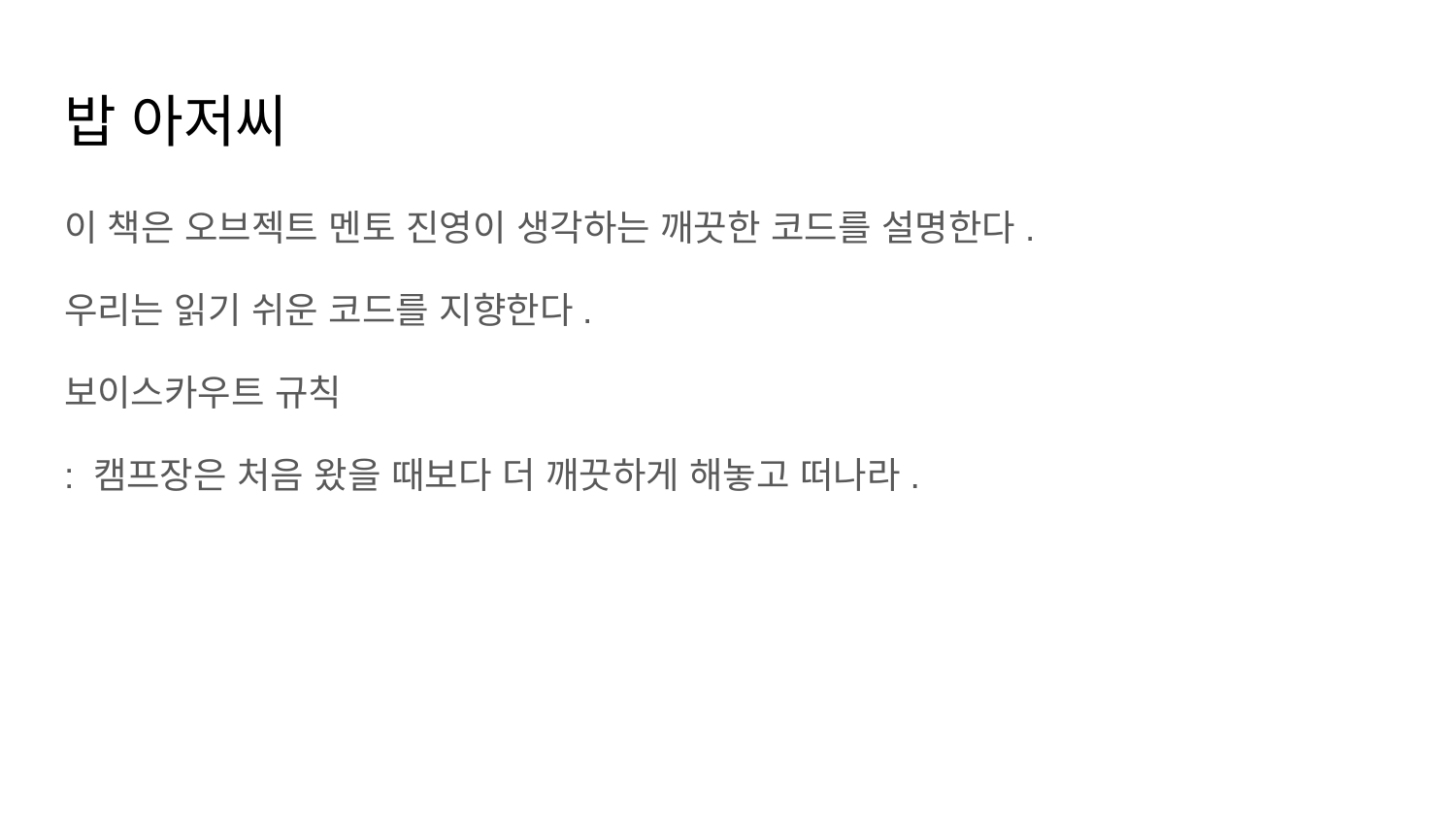

# 밥 아저씨

이 책은 오브젝트 멘토 진영이 생각하는 깨끗한 코드를 설명한다.
우리는 읽기 쉬운 코드를 지향한다.
보이스카우트 규칙
: 캠프장은 처음 왔을 때보다 더 깨끗하게 해놓고 떠나라.